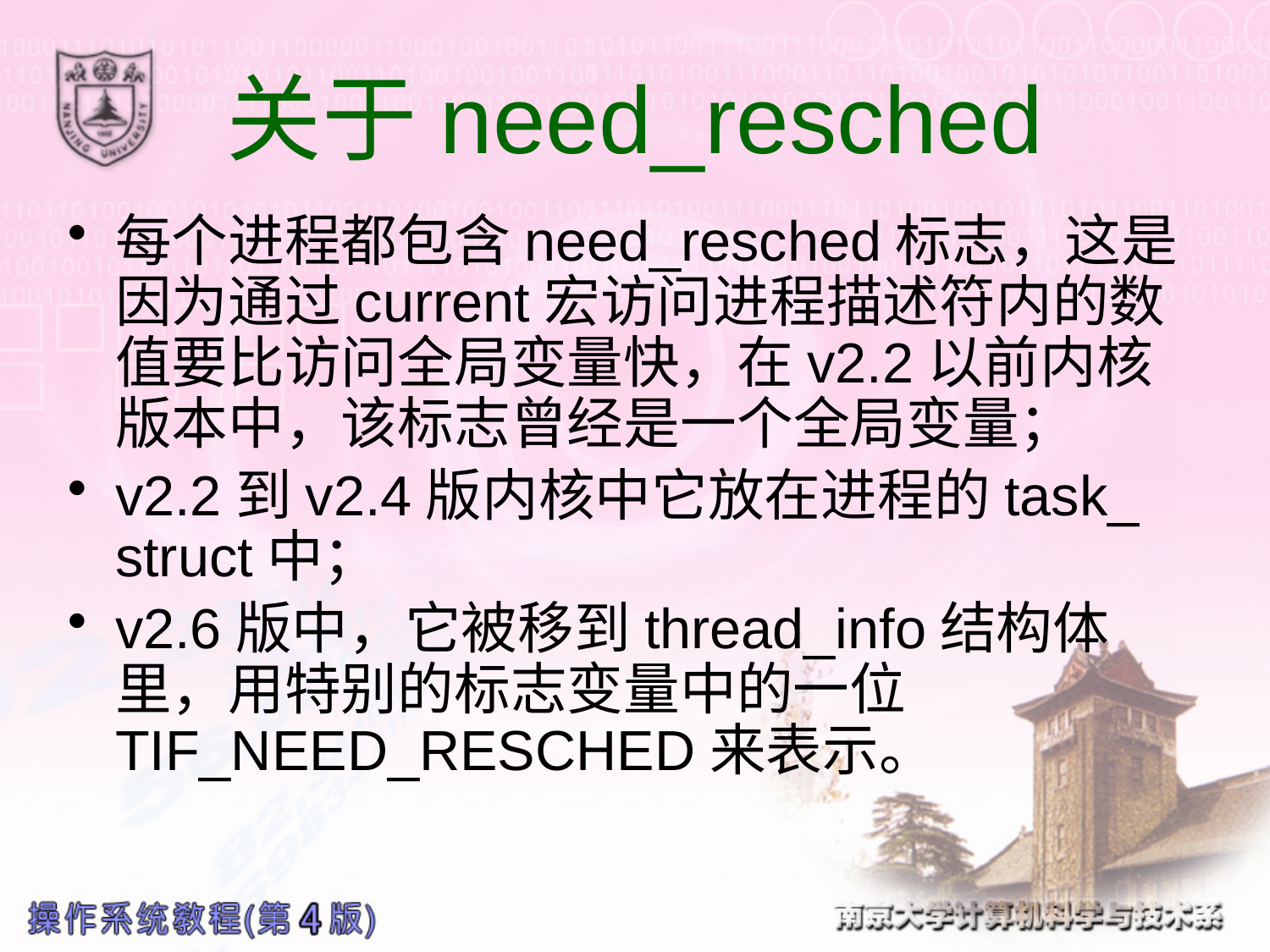

# 关于need_resched
每个进程都包含need_resched标志，这是因为通过current宏访问进程描述符内的数值要比访问全局变量快，在v2.2以前内核版本中，该标志曾经是一个全局变量；
v2.2到v2.4版内核中它放在进程的task_ struct中；
v2.6版中，它被移到thread_info结构体里，用特别的标志变量中的一位TIF_NEED_RESCHED来表示。